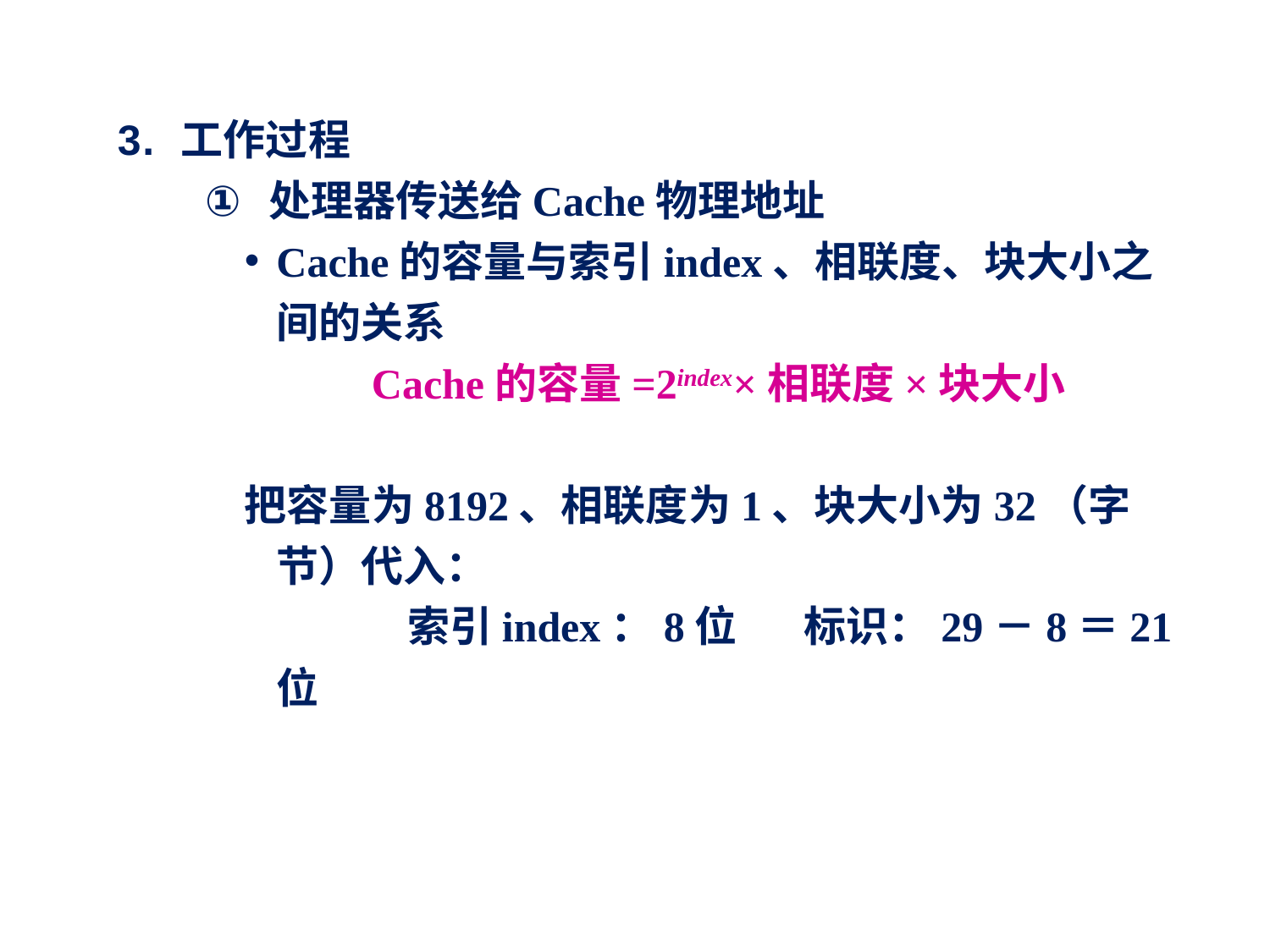

工作过程
处理器传送给Cache物理地址
Cache的容量与索引index、相联度、块大小之间的关系
            Cache的容量=2index×相联度×块大小

把容量为8192、相联度为1、块大小为32（字节）代入：
                索引index：8位       标识：29－8＝21位